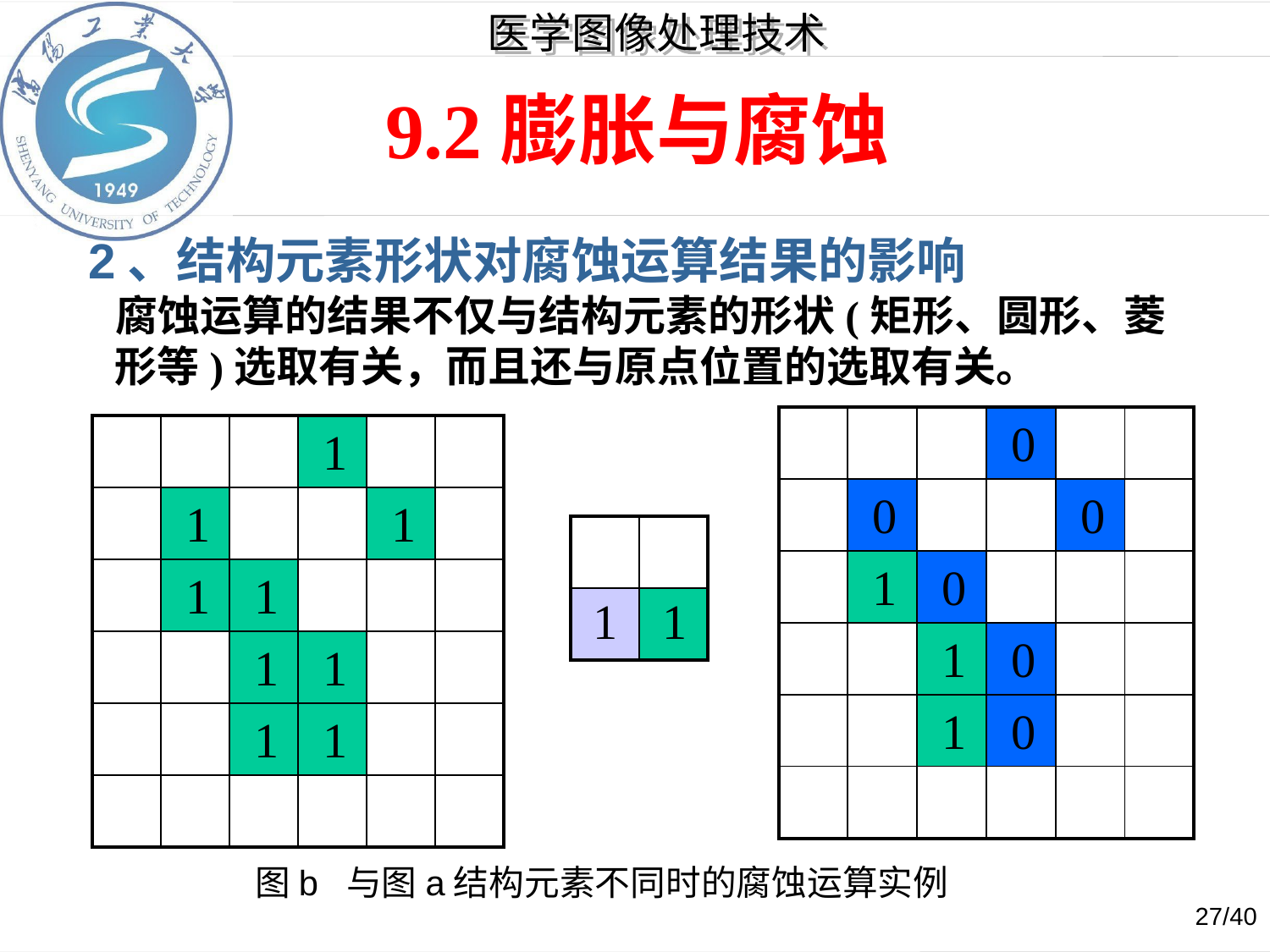

9.2膨胀与腐蚀
  2、结构元素形状对腐蚀运算结果的影响
    腐蚀运算的结果不仅与结构元素的形状(矩形、圆形、菱形等)选取有关，而且还与原点位置的选取有关。
|  |  |  | 0 |  |  |
| --- | --- | --- | --- | --- | --- |
|  | 0 |  |  | 0 |  |
|  | 1 | 0 |  |  |  |
|  |  | 1 | 0 |  |  |
|  |  | 1 | 0 |  |  |
|  |  |  |  |  |  |
|  |  |  | 1 |  |  |
| --- | --- | --- | --- | --- | --- |
|  | 1 |  |  | 1 |  |
|  | 1 | 1 |  |  |  |
|  |  | 1 | 1 |  |  |
|  |  | 1 | 1 |  |  |
|  |  |  |  |  |  |
|  |  |
| --- | --- |
| 1 | 1 |
图b  与图a结构元素不同时的腐蚀运算实例